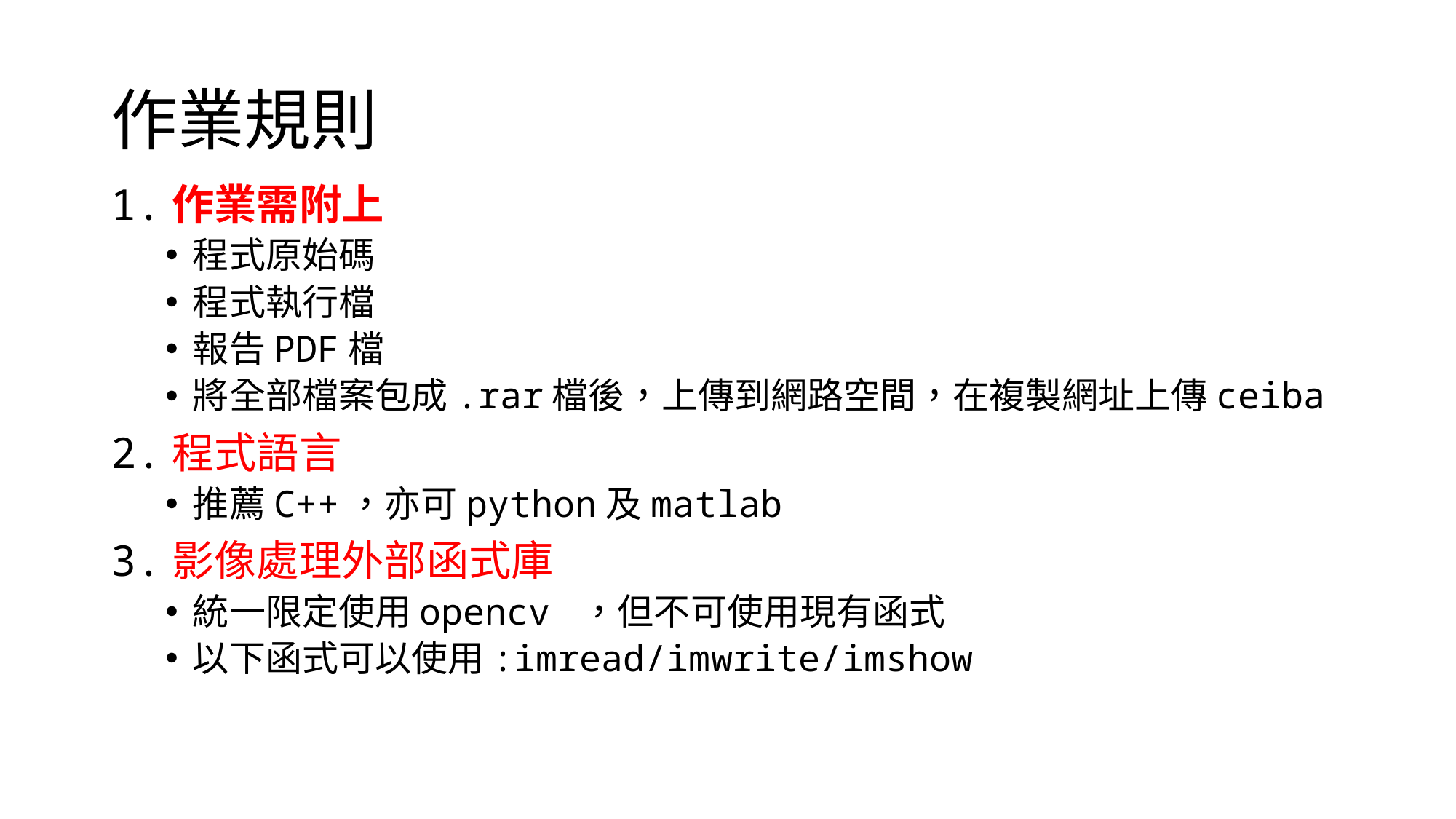

# 作業規則
1.作業需附上
程式原始碼
程式執行檔
報告PDF檔
將全部檔案包成.rar檔後，上傳到網路空間，在複製網址上傳ceiba
2.程式語言
推薦C++，亦可python及matlab
3.影像處理外部函式庫
統一限定使用opencv ，但不可使用現有函式
以下函式可以使用:imread/imwrite/imshow